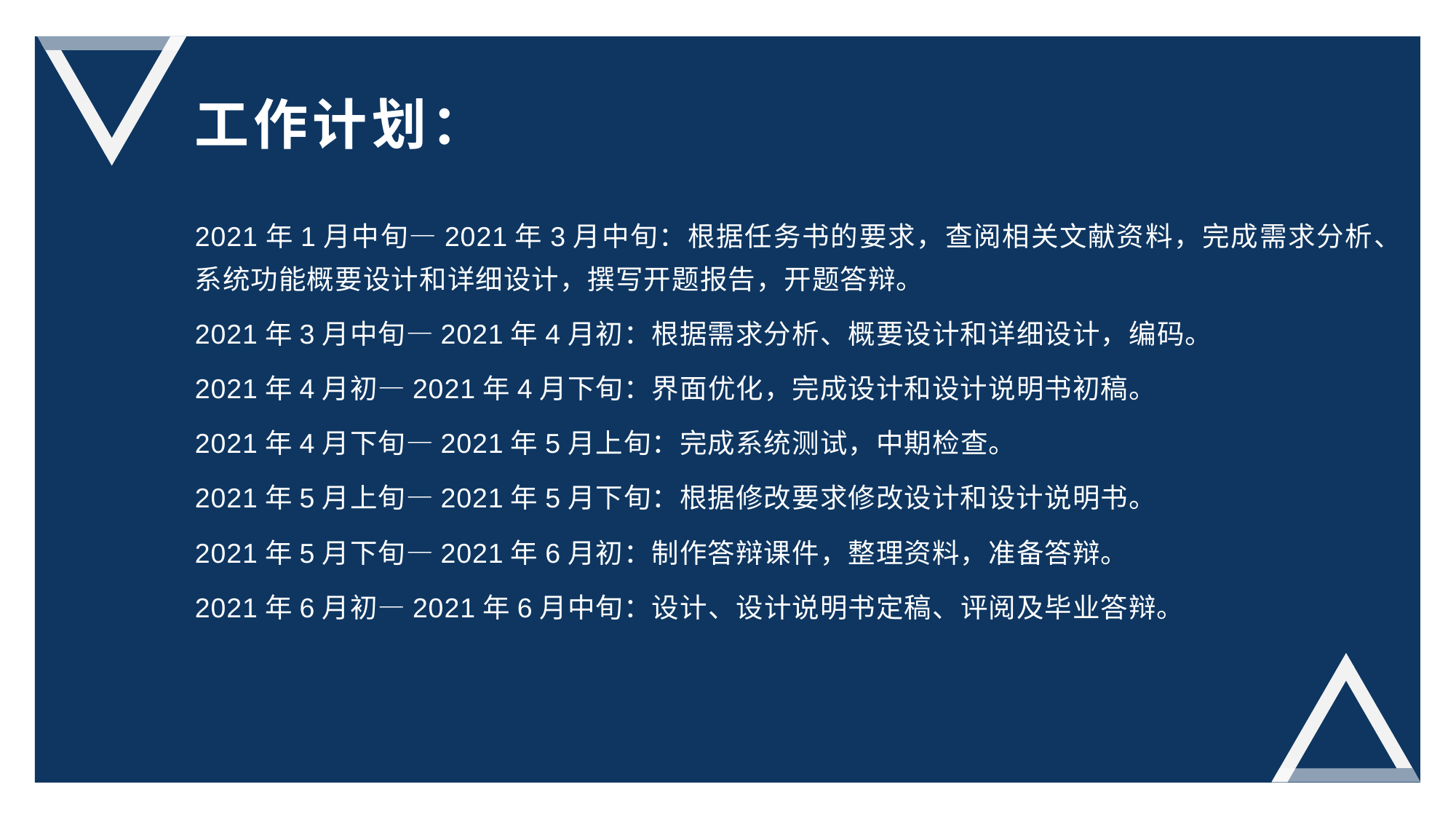

工作计划：
2021年1月中旬—2021年3月中旬：根据任务书的要求，查阅相关文献资料，完成需求分析、系统功能概要设计和详细设计，撰写开题报告，开题答辩。
2021年3月中旬—2021年4月初：根据需求分析、概要设计和详细设计，编码。
2021年4月初—2021年4月下旬：界面优化，完成设计和设计说明书初稿。
2021年4月下旬—2021年5月上旬：完成系统测试，中期检查。
2021年5月上旬—2021年5月下旬：根据修改要求修改设计和设计说明书。
2021年5月下旬—2021年6月初：制作答辩课件，整理资料，准备答辩。
2021年6月初—2021年6月中旬：设计、设计说明书定稿、评阅及毕业答辩。